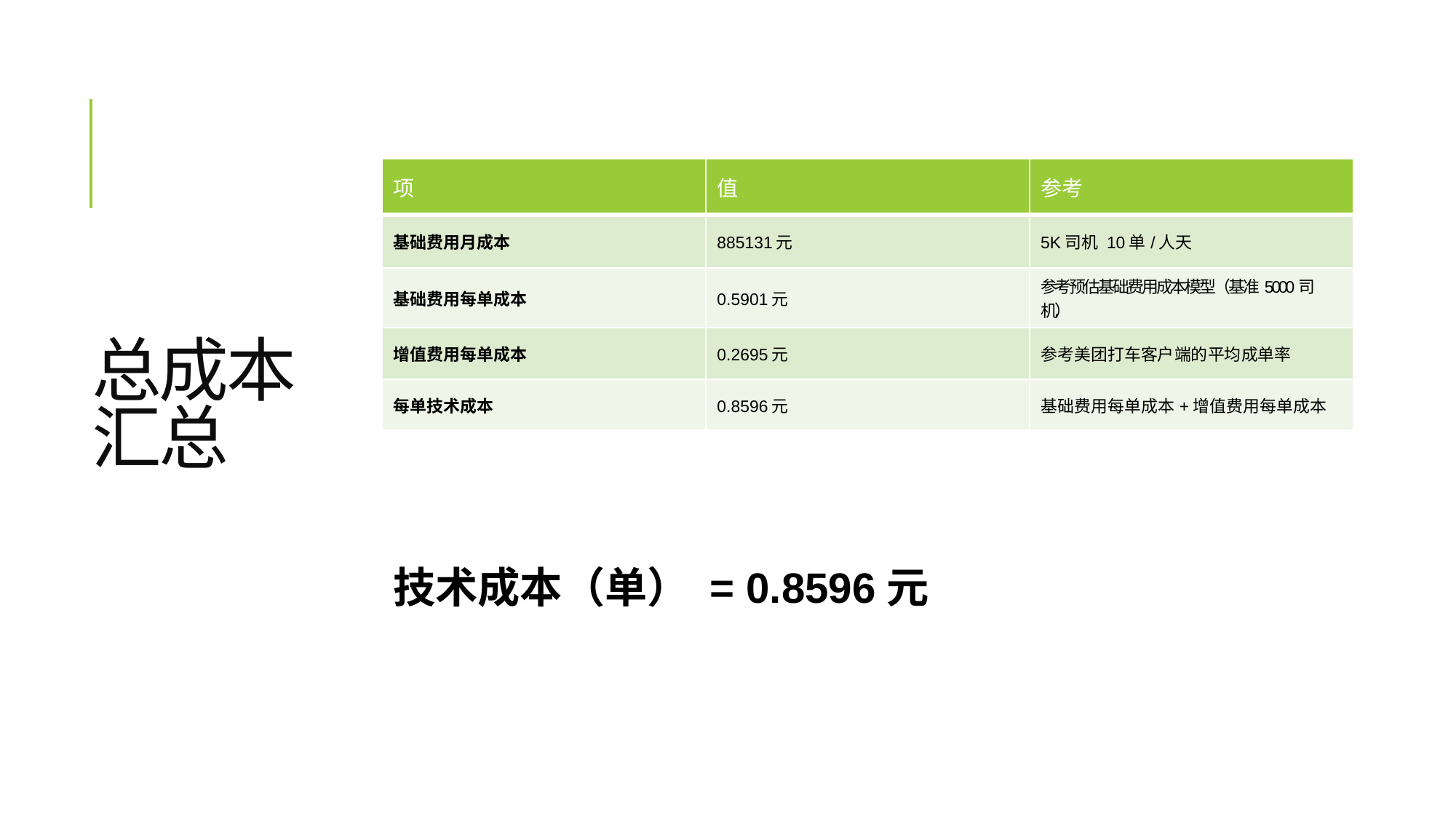

# 总成本 汇总
| 项 | 值 | 参考 |
| --- | --- | --- |
| 基础费用月成本 | 885131元 | 5K司机 10单/人天 |
| 基础费用每单成本 | 0.5901元 | 参考预估基础费用成本模型（基准5000司机） |
| 增值费用每单成本 | 0.2695元 | 参考美团打车客户端的平均成单率 |
| 每单技术成本 | 0.8596元 | 基础费用每单成本+增值费用每单成本 |
技术成本（单） = 0.8596元